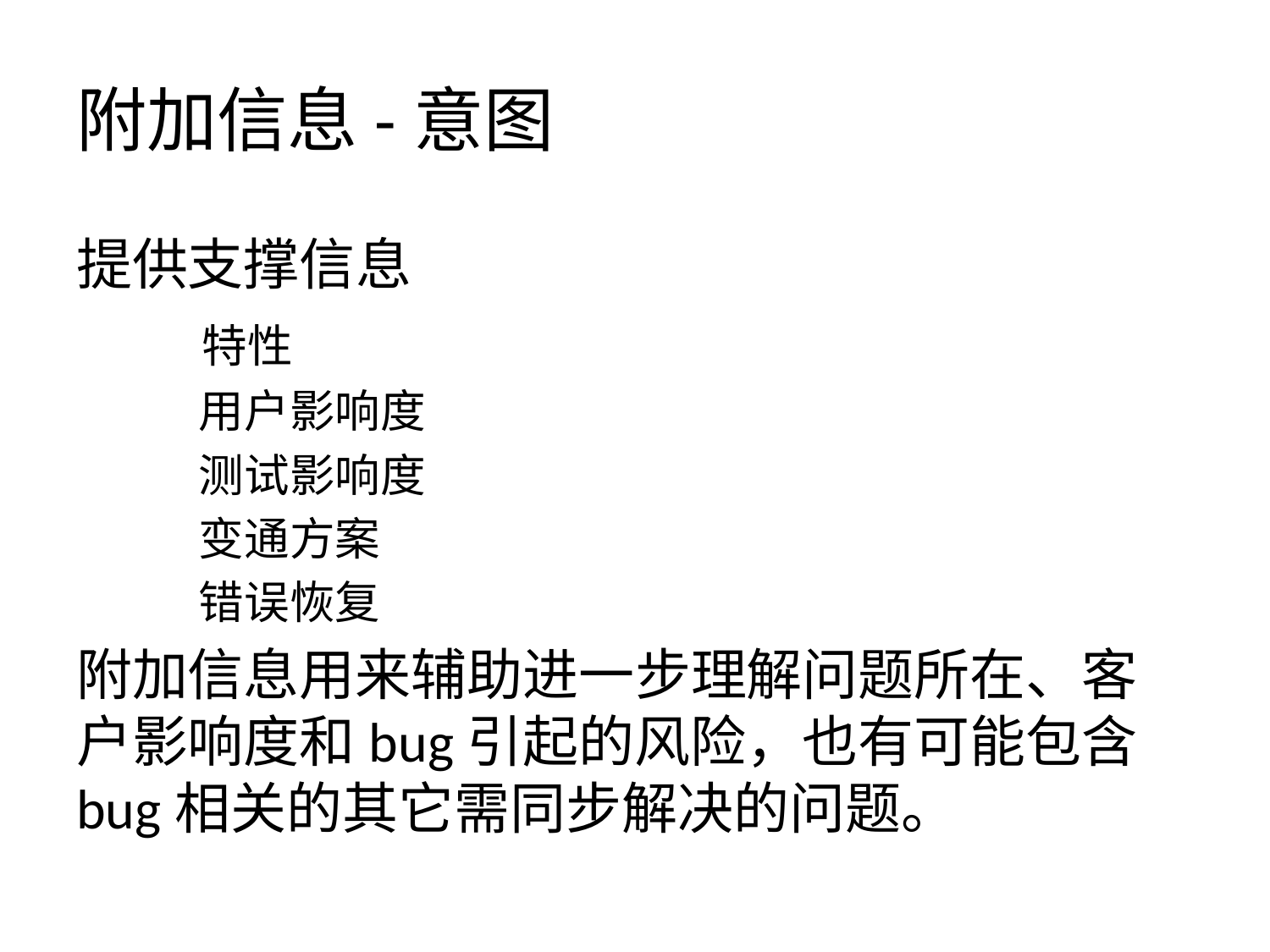

# 附加信息-意图
提供支撑信息
         特性
           用户影响度
           测试影响度
           变通方案
           错误恢复
附加信息用来辅助进一步理解问题所在、客户影响度和bug引起的风险，也有可能包含bug相关的其它需同步解决的问题。